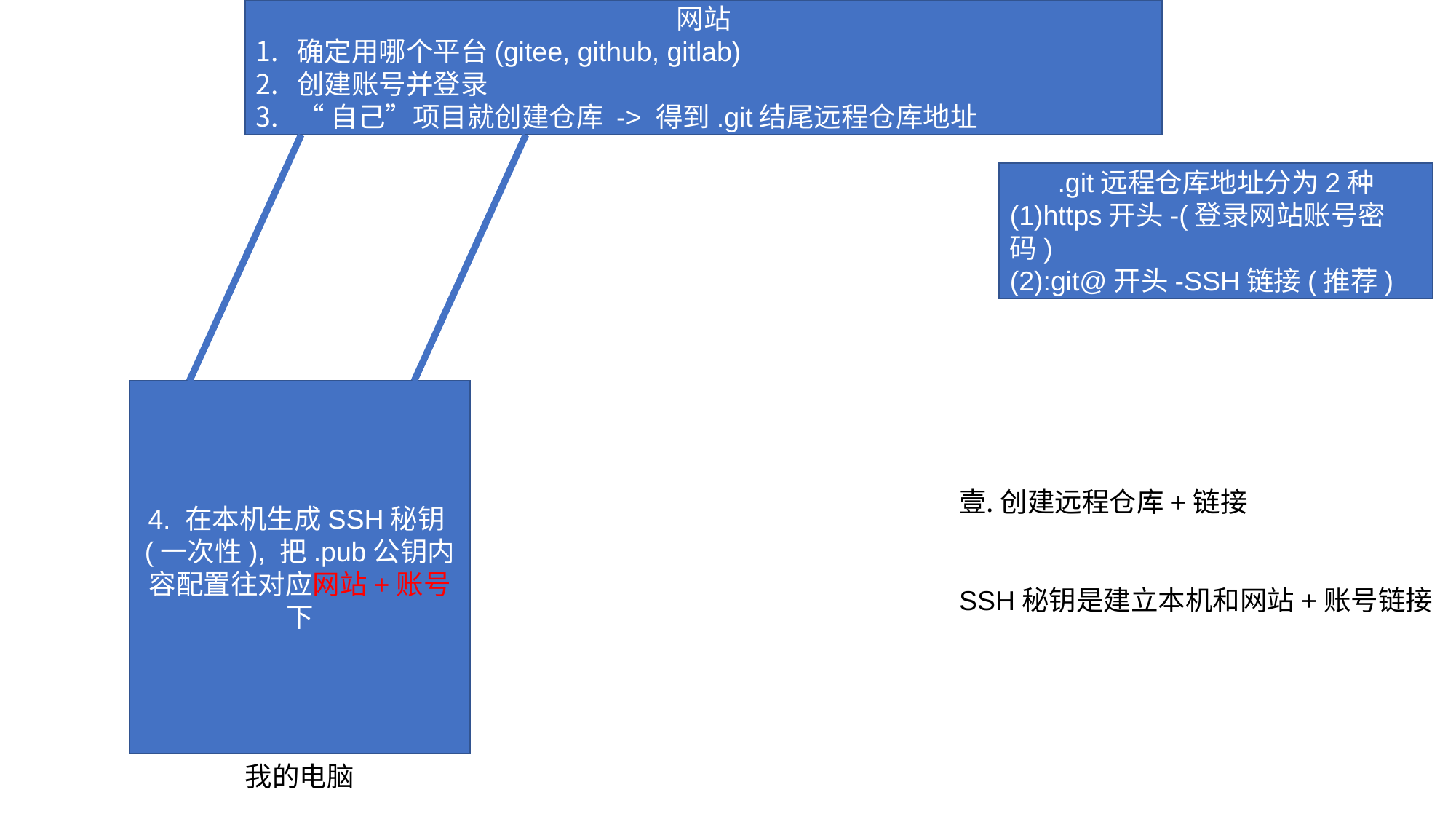

网站
确定用哪个平台(gitee, github, gitlab)
创建账号并登录
“自己”项目就创建仓库 -> 得到.git结尾远程仓库地址
.git远程仓库地址分为2种
(1)https开头-(登录网站账号密码)
(2):git@开头-SSH链接(推荐)
4. 在本机生成SSH秘钥(一次性), 把.pub公钥内容配置往对应网站+账号下
创建远程仓库+链接

SSH秘钥是建立本机和网站+账号链接
我的电脑